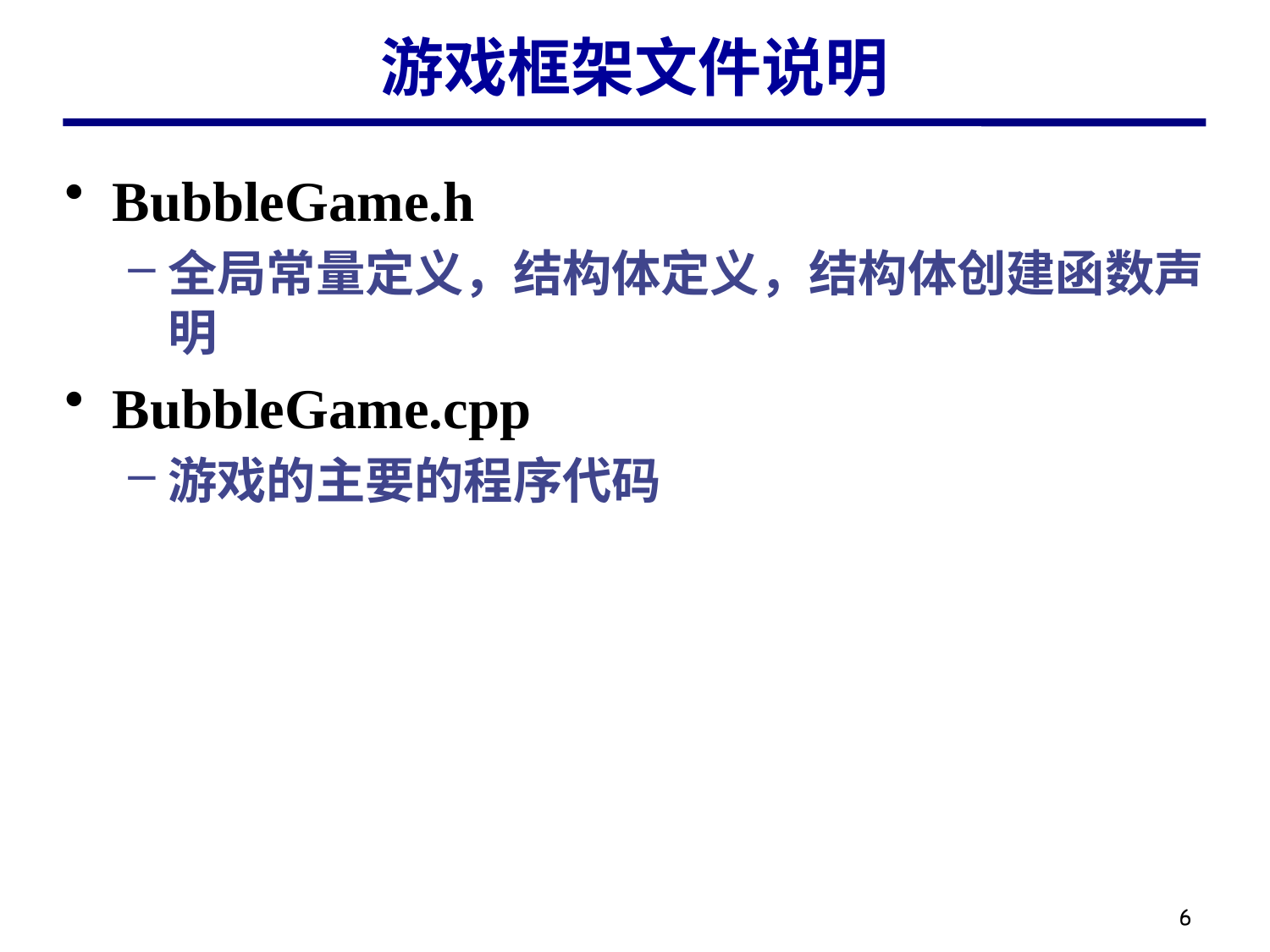

# 游戏框架文件说明
BubbleGame.h
全局常量定义，结构体定义，结构体创建函数声明
BubbleGame.cpp
游戏的主要的程序代码